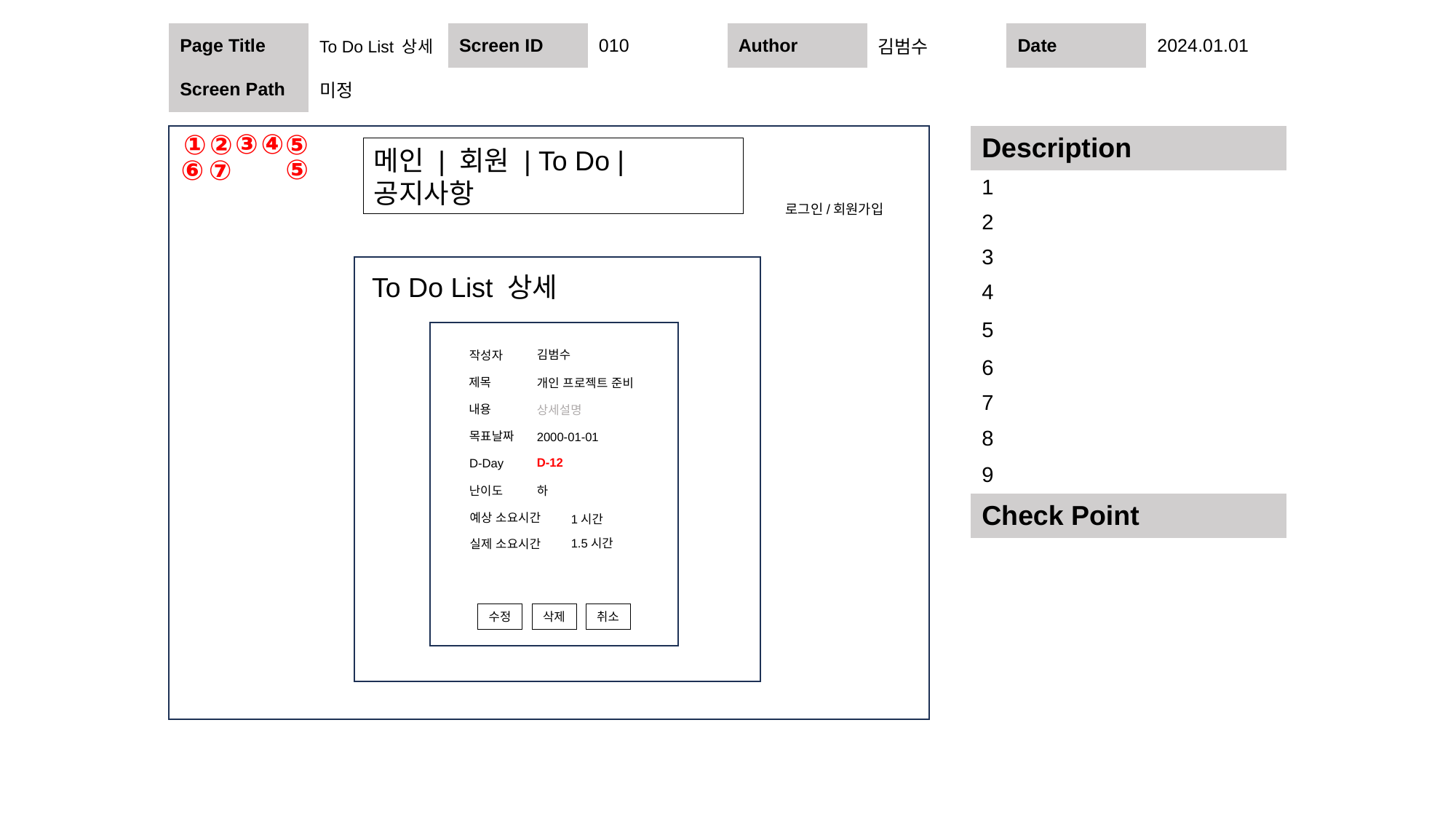

| Page Title | To Do List 상세 | Screen ID | 010 | Author | 김범수 | Date | 2024.01.01 |
| --- | --- | --- | --- | --- | --- | --- | --- |
| Screen Path | 미정 |  |  |  |  |  |  |
③
④
①
②
⑤

| Description |  |
| --- | --- |
| 1 |  |
| 2 |  |
| 3 |  |
| 4 |  |
| 5 |  |
| 6 |  |
| 7 |  |
| 8 |  |
| 9 |  |
| Check Point |  |
|  |  |
메인 | 회원 | To Do | 공지사항
⑤
⑦
⑥
로그인/회원가입

To Do List 상세

작성자
김범수
제목
개인 프로젝트 준비
내용
상세설명
목표날짜
2000-01-01
D-Day
D-12
난이도
하
예상 소요시간
1시간
실제 소요시간
1.5시간
수정
삭제
취소